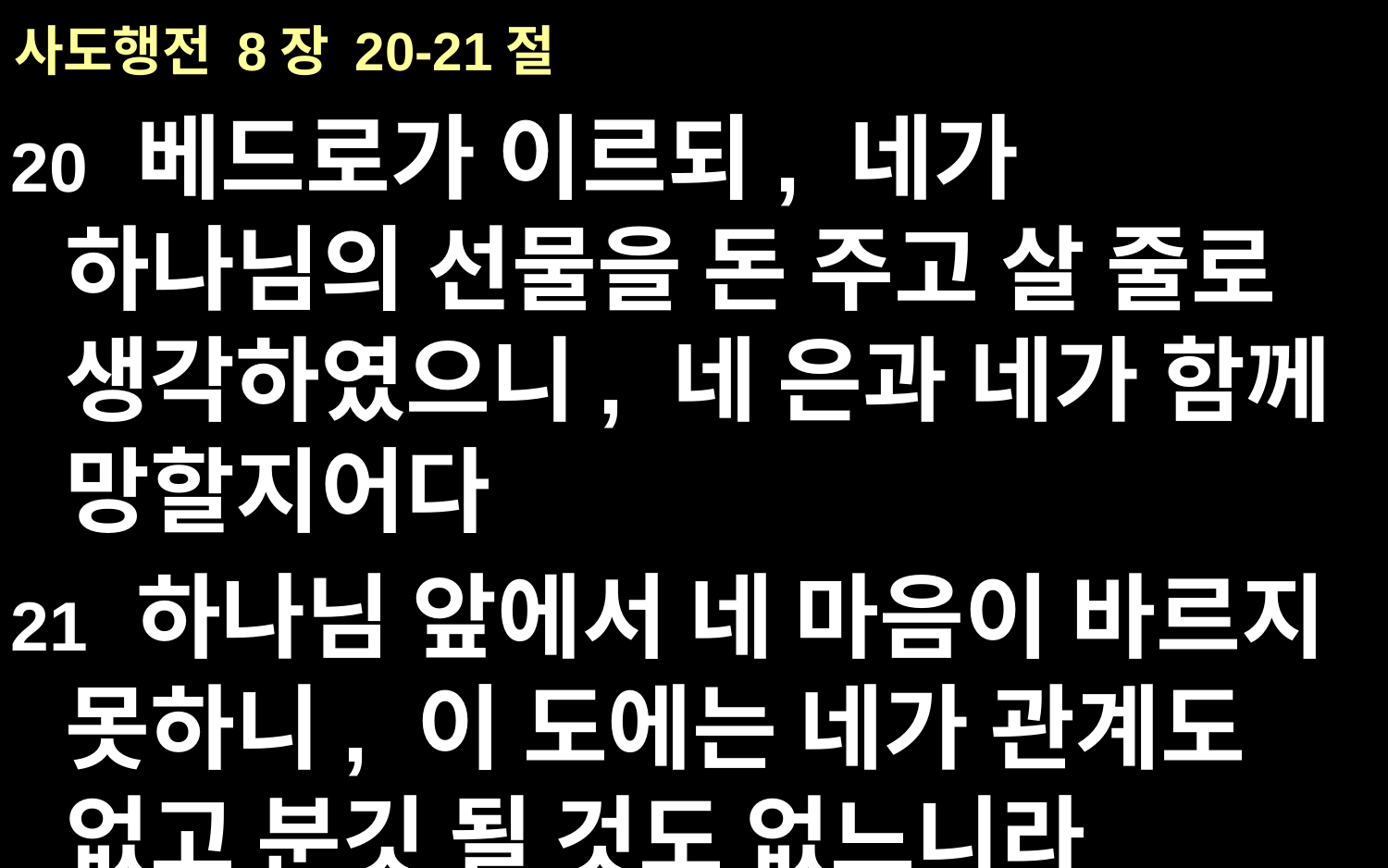

# 사도행전 8장 20-21절
20 베드로가 이르되, 네가 하나님의 선물을 돈 주고 살 줄로 생각하였으니, 네 은과 네가 함께 망할지어다
21 하나님 앞에서 네 마음이 바르지 못하니, 이 도에는 네가 관계도 없고 분깃 될 것도 없느니라